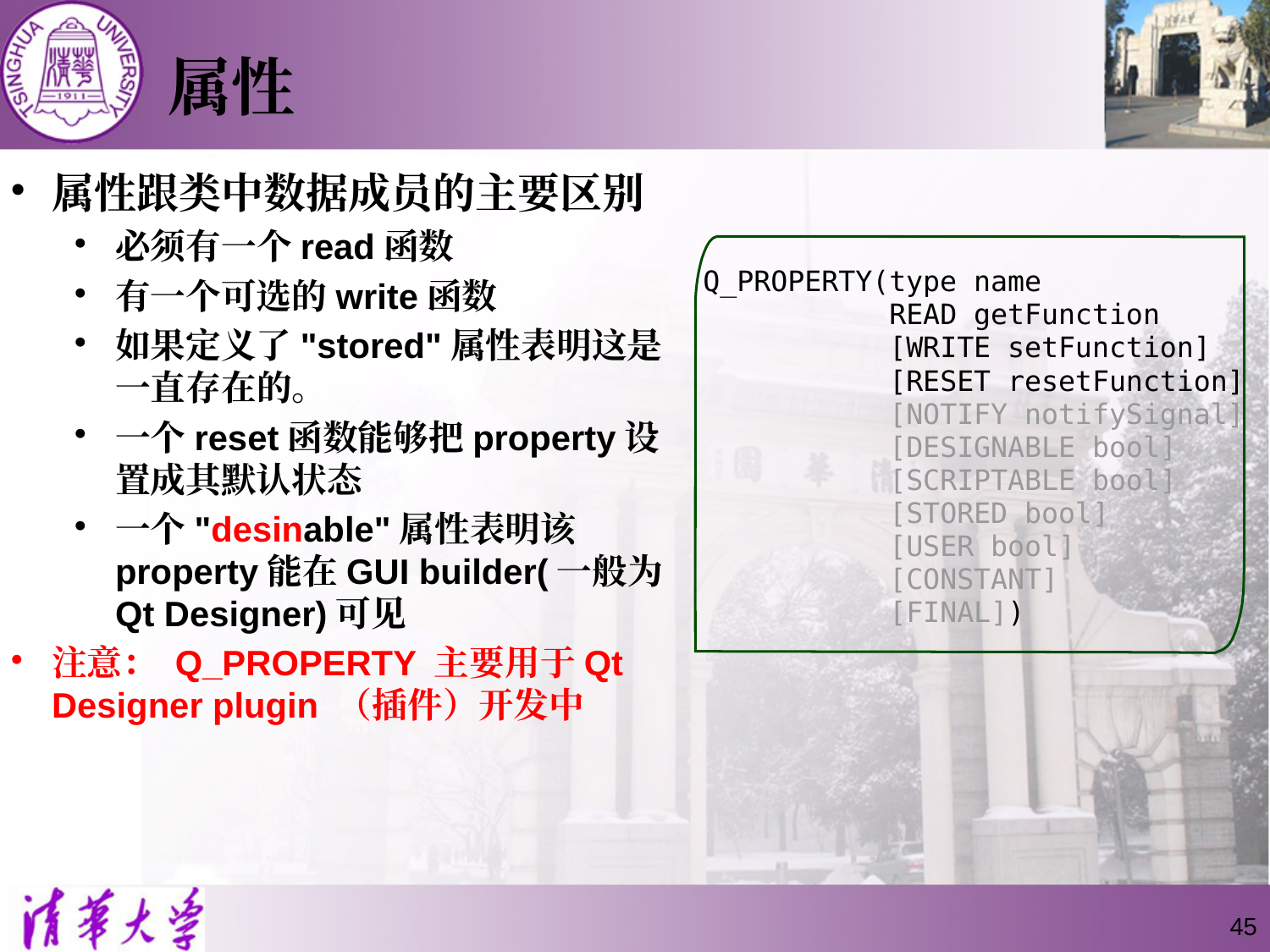

# 属性
属性跟类中数据成员的主要区别
必须有一个read函数
有一个可选的write函数
如果定义了"stored"属性表明这是一直存在的。
一个reset函数能够把property设置成其默认状态
一个"desinable"属性表明该property能在GUI builder(一般为Qt Designer)可见
注意： Q_PROPERTY 主要用于Qt Designer plugin （插件）开发中

 Q_PROPERTY(type name
            READ getFunction
            [WRITE setFunction]
            [RESET resetFunction]
            [NOTIFY notifySignal]
            [DESIGNABLE bool]
            [SCRIPTABLE bool]
            [STORED bool]
            [USER bool]
            [CONSTANT]
            [FINAL])
45